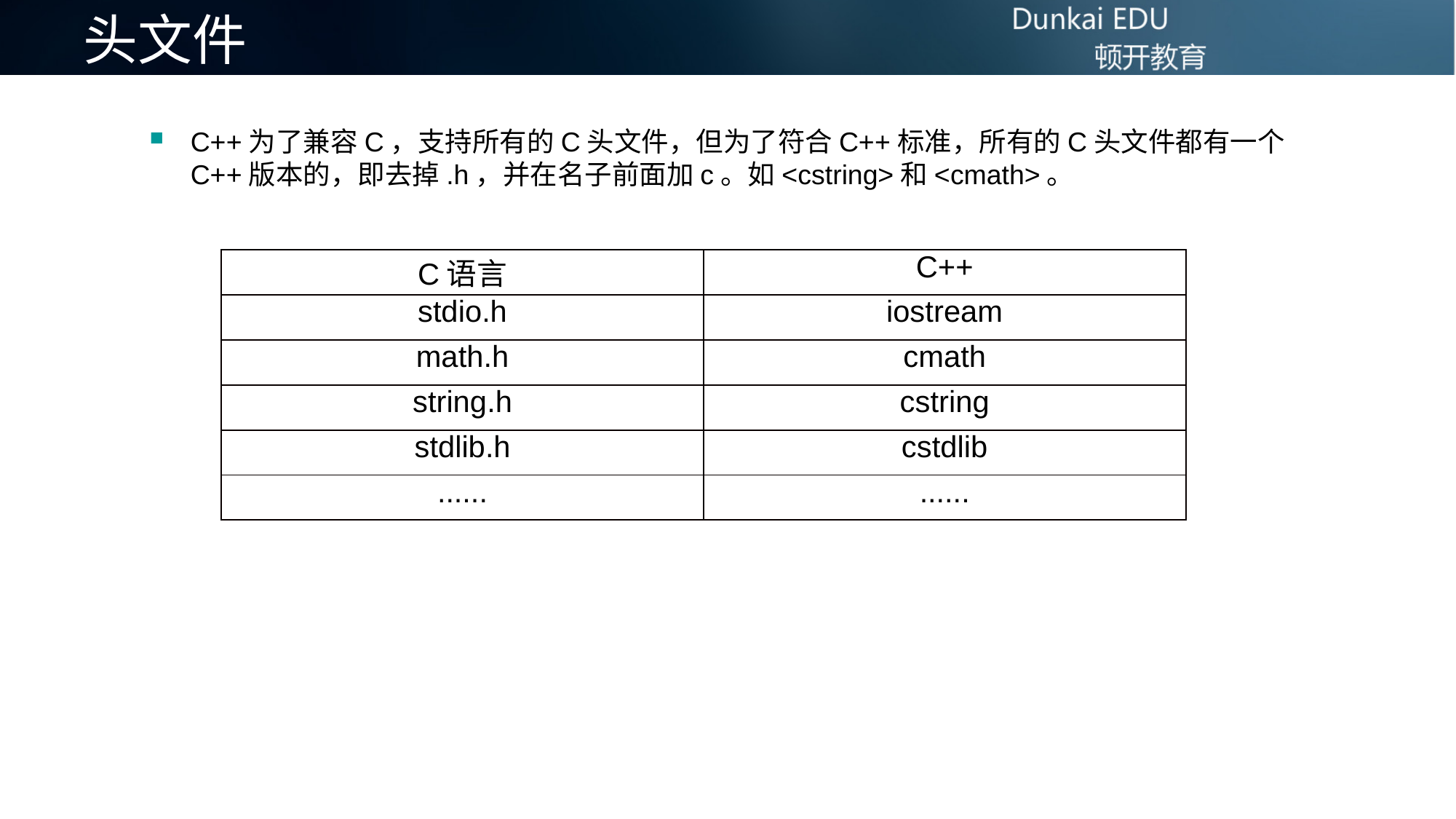

# 头文件
C++为了兼容C，支持所有的C头文件，但为了符合C++标准，所有的C头文件都有一个C++版本的，即去掉.h，并在名子前面加c。如<cstring>和<cmath>。

| C语言 | C++ |
| --- | --- |
| stdio.h | iostream |
| math.h | cmath |
| string.h | cstring |
| stdlib.h | cstdlib |
| ...... | ...... |